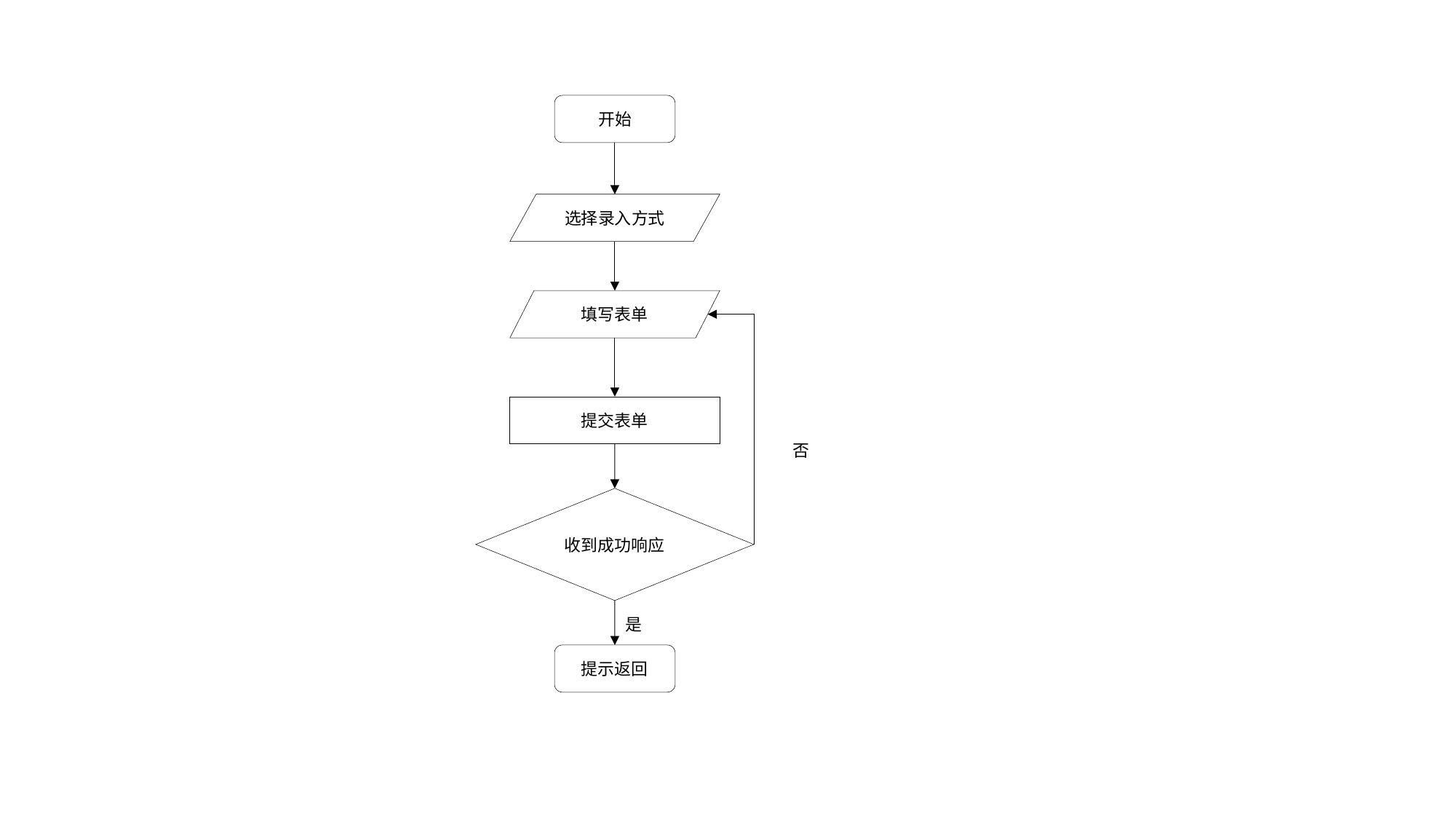

开始
选择录入方式
填写表单
提交表单
否
收到成功响应
是
提示返回